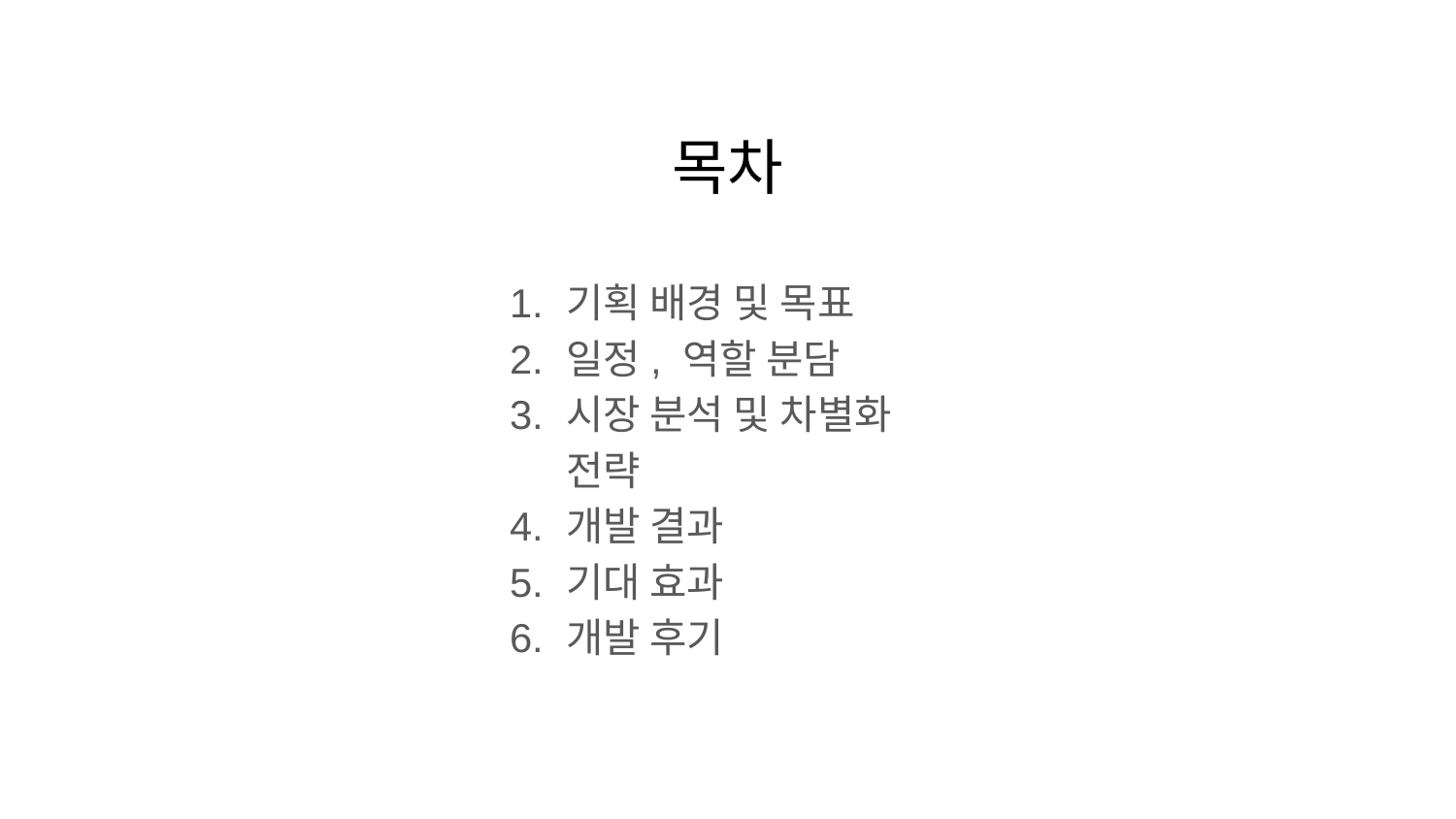

# 목차
기획 배경 및 목표
일정, 역할 분담
시장 분석 및 차별화 전략
개발 결과
기대 효과
개발 후기